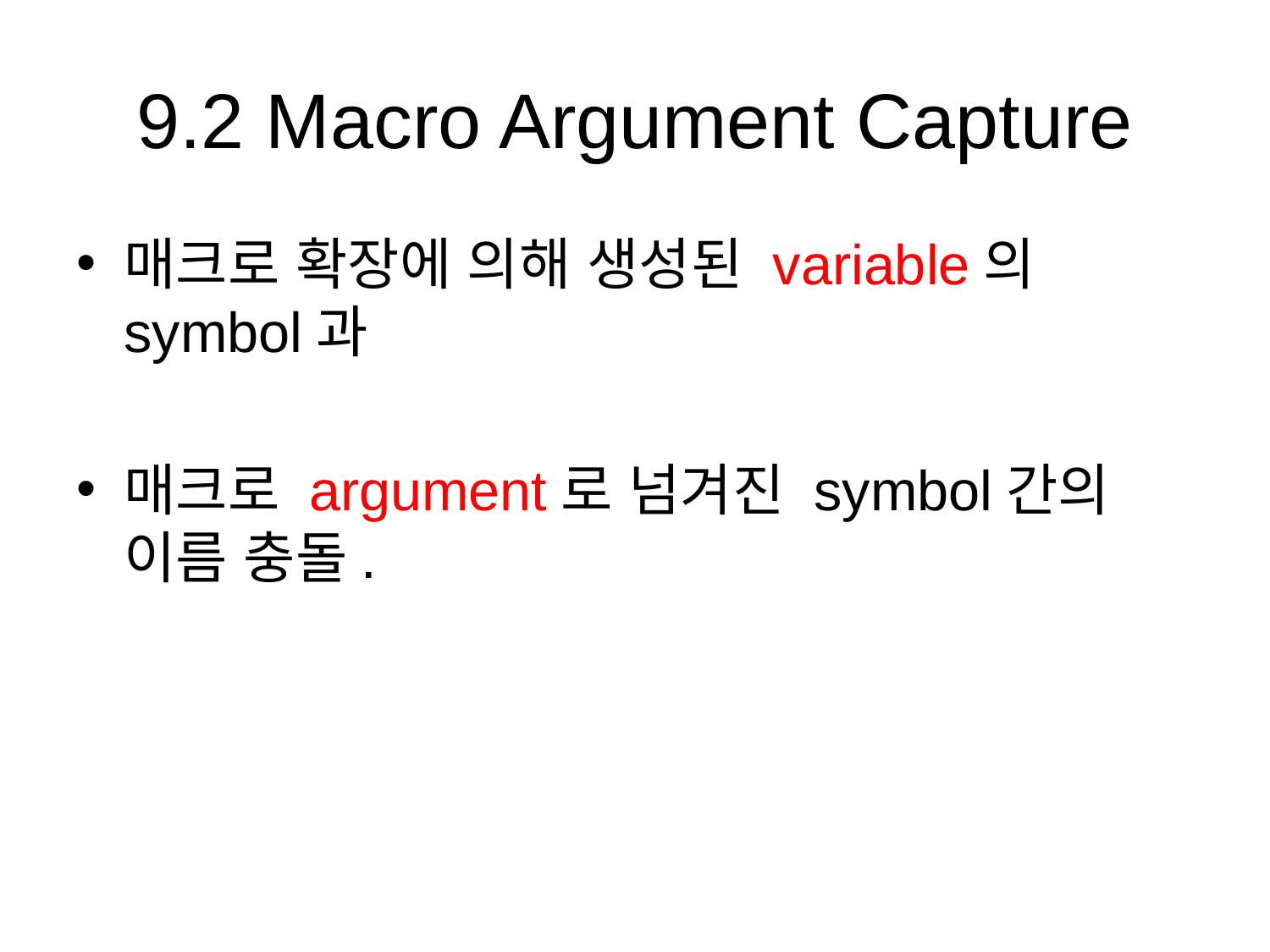

# 9.2 Macro Argument Capture
매크로 확장에 의해 생성된 variable의 symbol과

매크로 argument로 넘겨진 symbol간의 이름 충돌.